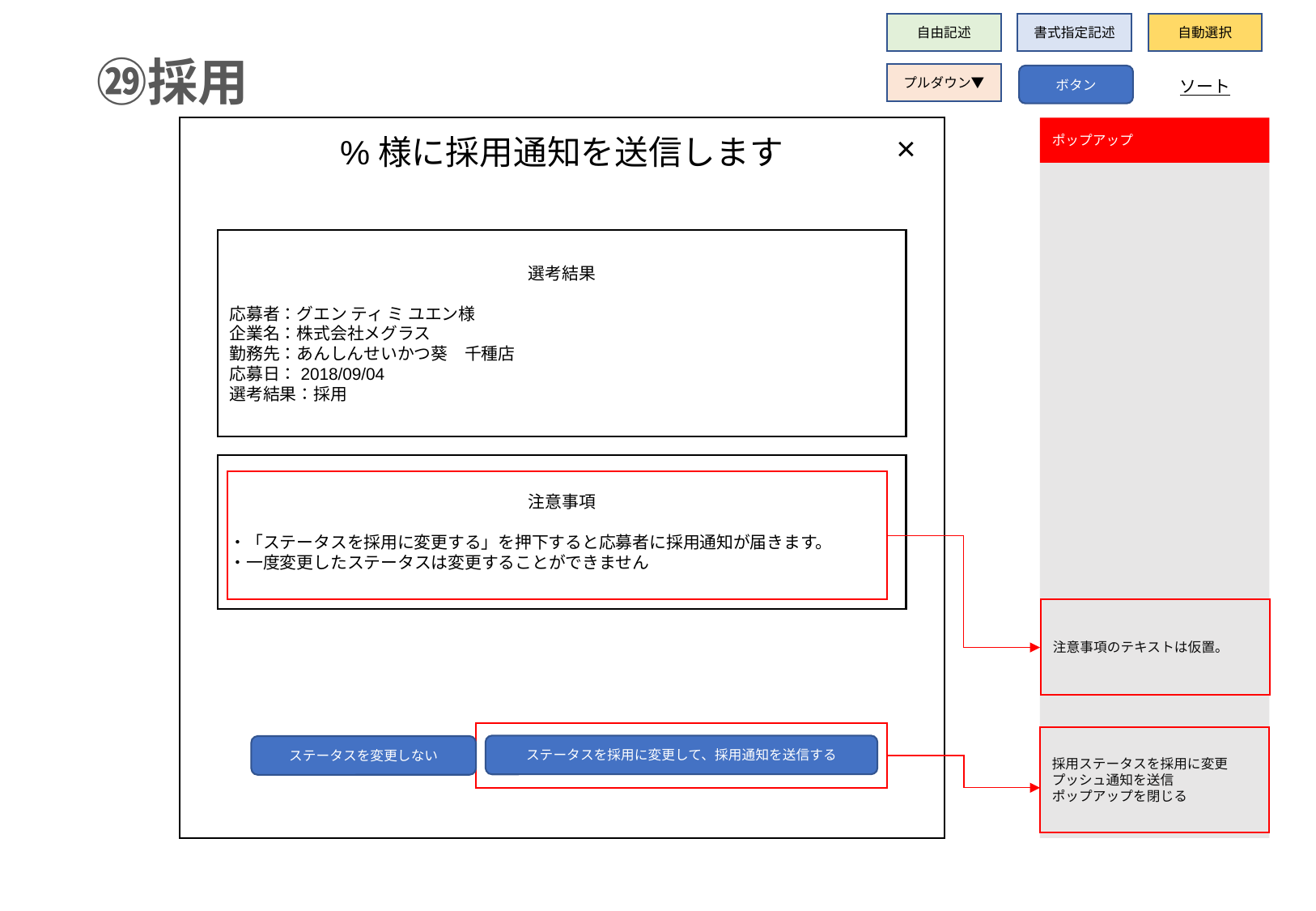

自由記述
書式指定記述
自動選択
㉙採用
プルダウン▼
ボタン
ソート

ポップアップ
×
%様に採用通知を送信します
選考結果

応募者：グエン ティ ミ ユエン様
企業名：株式会社メグラス
勤務先：あんしんせいかつ葵　千種店
応募日：2018/09/04
選考結果：採用
注意事項

・「ステータスを採用に変更する」を押下すると応募者に採用通知が届きます。
・一度変更したステータスは変更することができません

注意事項のテキストは仮置。

採用ステータスを採用に変更
プッシュ通知を送信
ポップアップを閉じる
ステータスを採用に変更して、採用通知を送信する
ステータスを変更しない